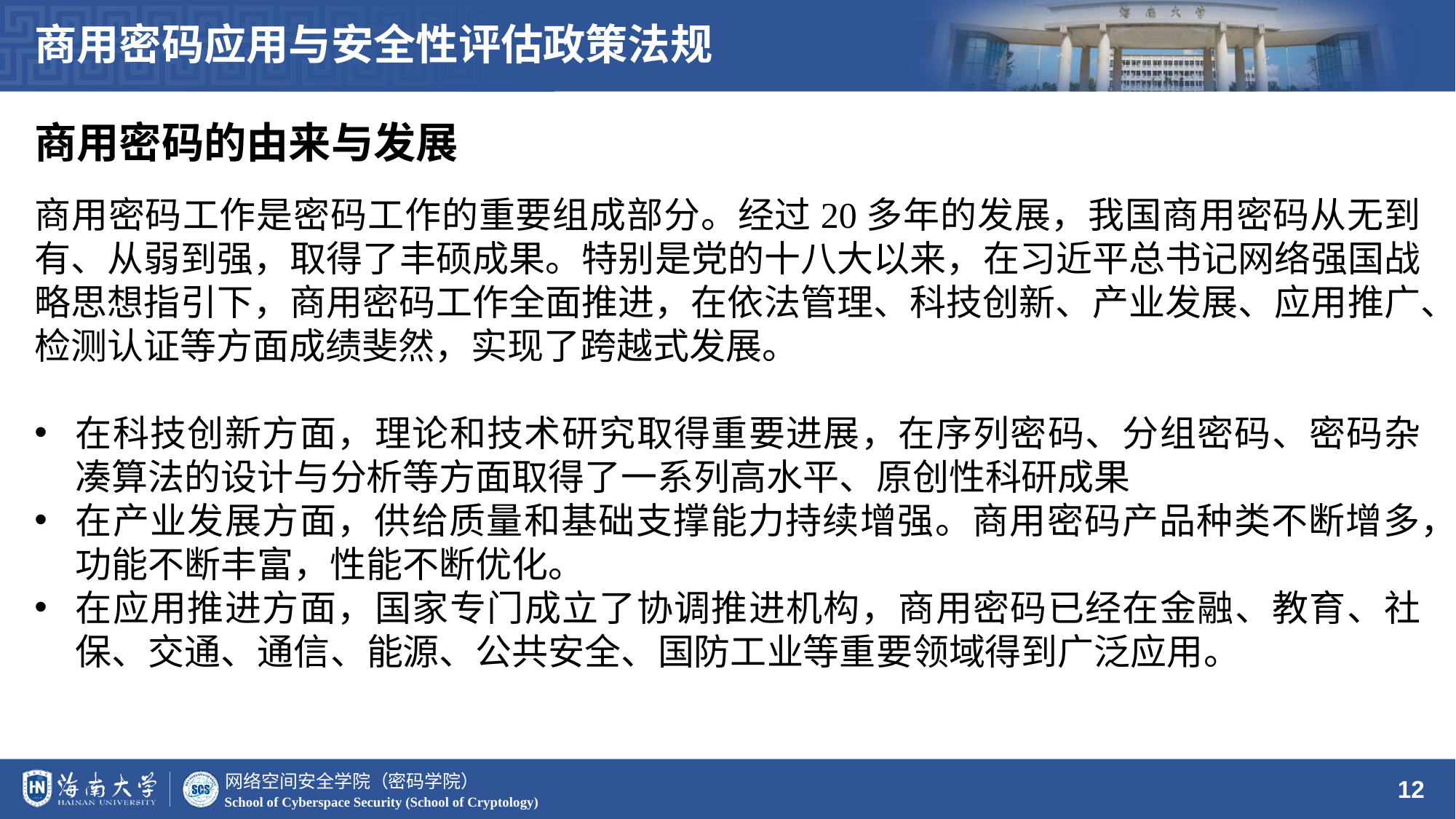

商用密码应用与安全性评估政策法规

商用密码的由来与发展

商用密码工作是密码工作的重要组成部分。经过20多年的发展，我国商用密码从无到有、从弱到强，取得了丰硕成果。特别是党的十八大以来，在习近平总书记网络强国战略思想指引下，商用密码工作全面推进，在依法管理、科技创新、产业发展、应用推广、检测认证等方面成绩斐然，实现了跨越式发展。

在科技创新方面，理论和技术研究取得重要进展，在序列密码、分组密码、密码杂凑算法的设计与分析等方面取得了一系列高水平、原创性科研成果
在产业发展方面，供给质量和基础支撑能力持续增强。商用密码产品种类不断增多，功能不断丰富，性能不断优化。
在应用推进方面，国家专门成立了协调推进机构，商用密码已经在金融、教育、社保、交通、通信、能源、公共安全、国防工业等重要领域得到广泛应用。
12